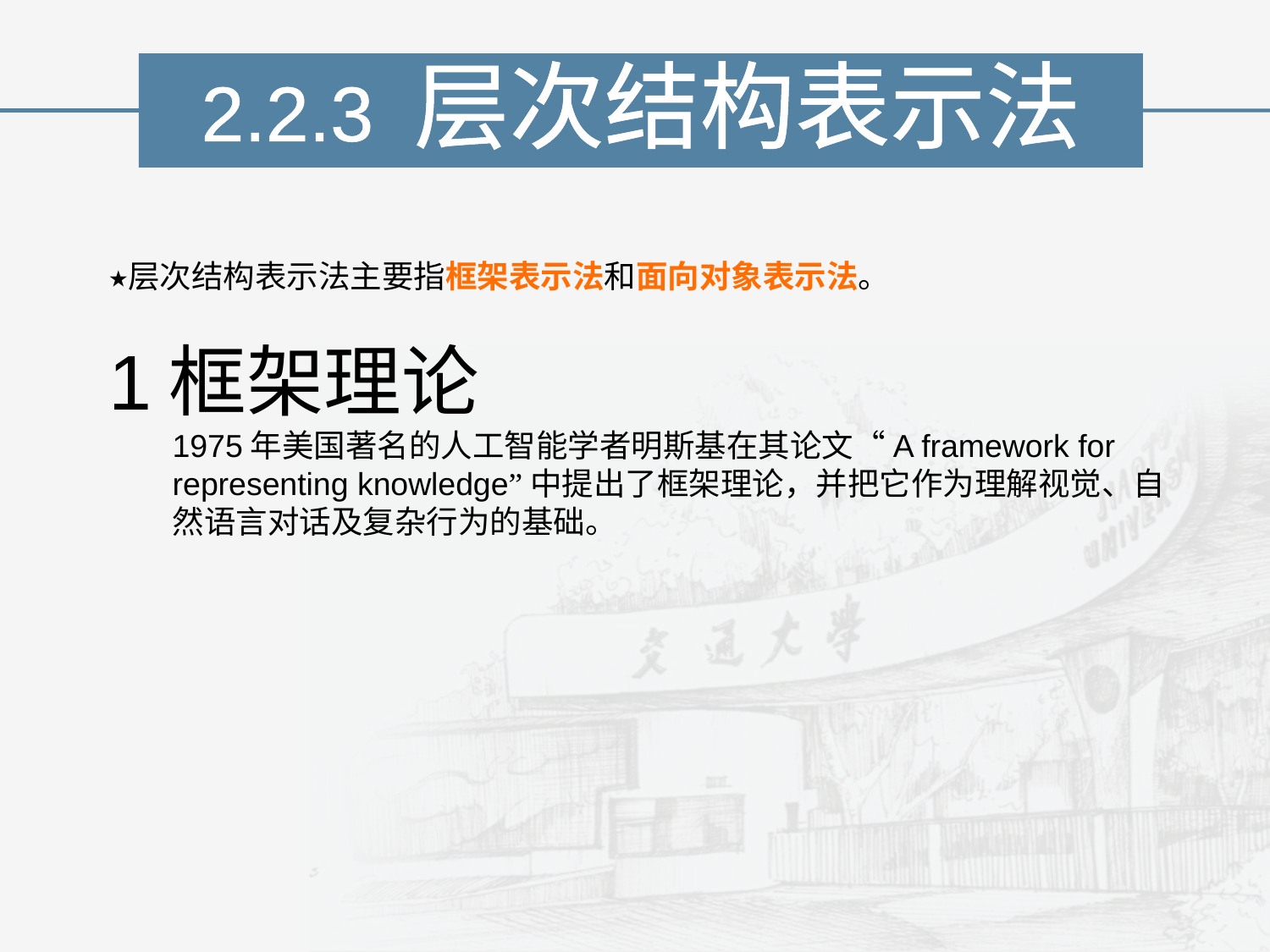

2.2.3 层次结构表示法
层次结构表示法主要指框架表示法和面向对象表示法。

1 框架理论
1975年美国著名的人工智能学者明斯基在其论文“A framework for representing knowledge”中提出了框架理论，并把它作为理解视觉、自然语言对话及复杂行为的基础。
25